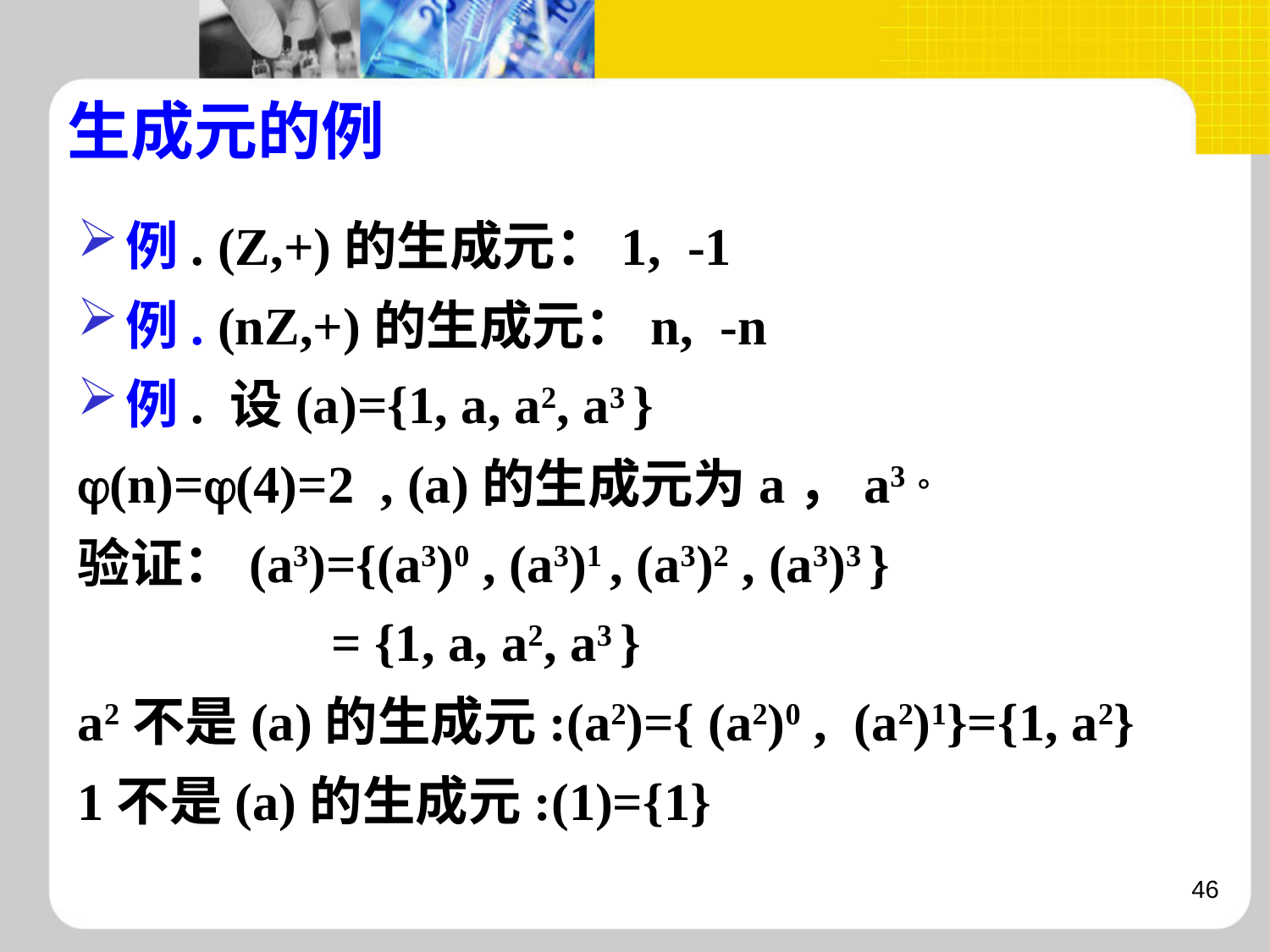

# 生成元的例
例. (Z,+)的生成元：1,  -1
例. (nZ,+)的生成元：n,  -n
例. 设(a)={1, a, a2, a3 }
ϕ(n)=ϕ(4)=2  , (a)的生成元为a，a3。
验证：(a3)={(a3)0 , (a3)1 , (a3)2 , (a3)3 }
                   = {1, a, a2, a3 }
a2不是(a)的生成元:(a2)={ (a2)0 ,  (a2)1}={1, a2}
1不是(a)的生成元:(1)={1}

46